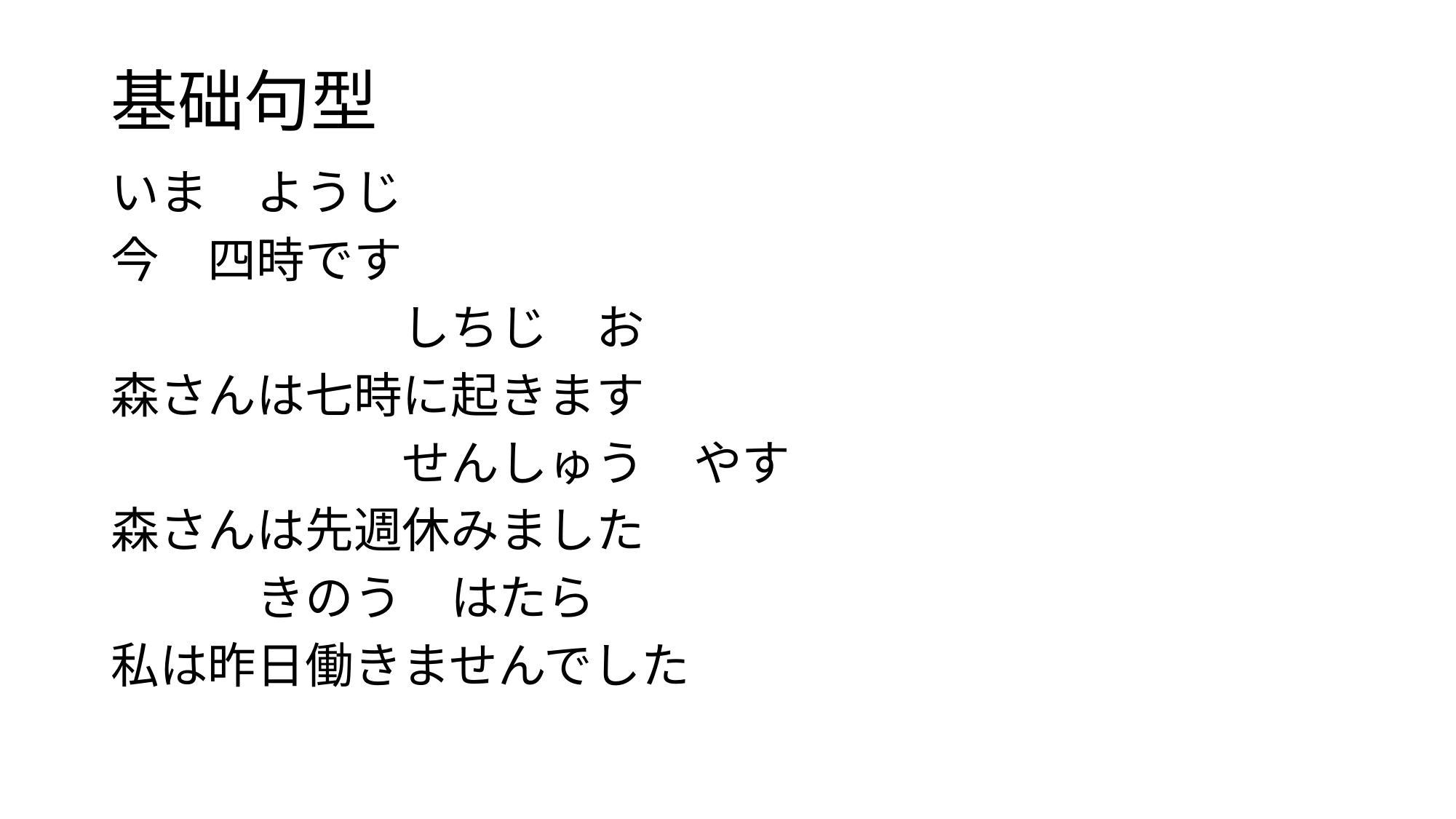

# 基础句型
いま　ようじ
今　四時です
　　　　　　しちじ　お
森さんは七時に起きます
　　　　　　せんしゅう　やす
森さんは先週休みました
　　　きのう　はたら
私は昨日働きませんでした